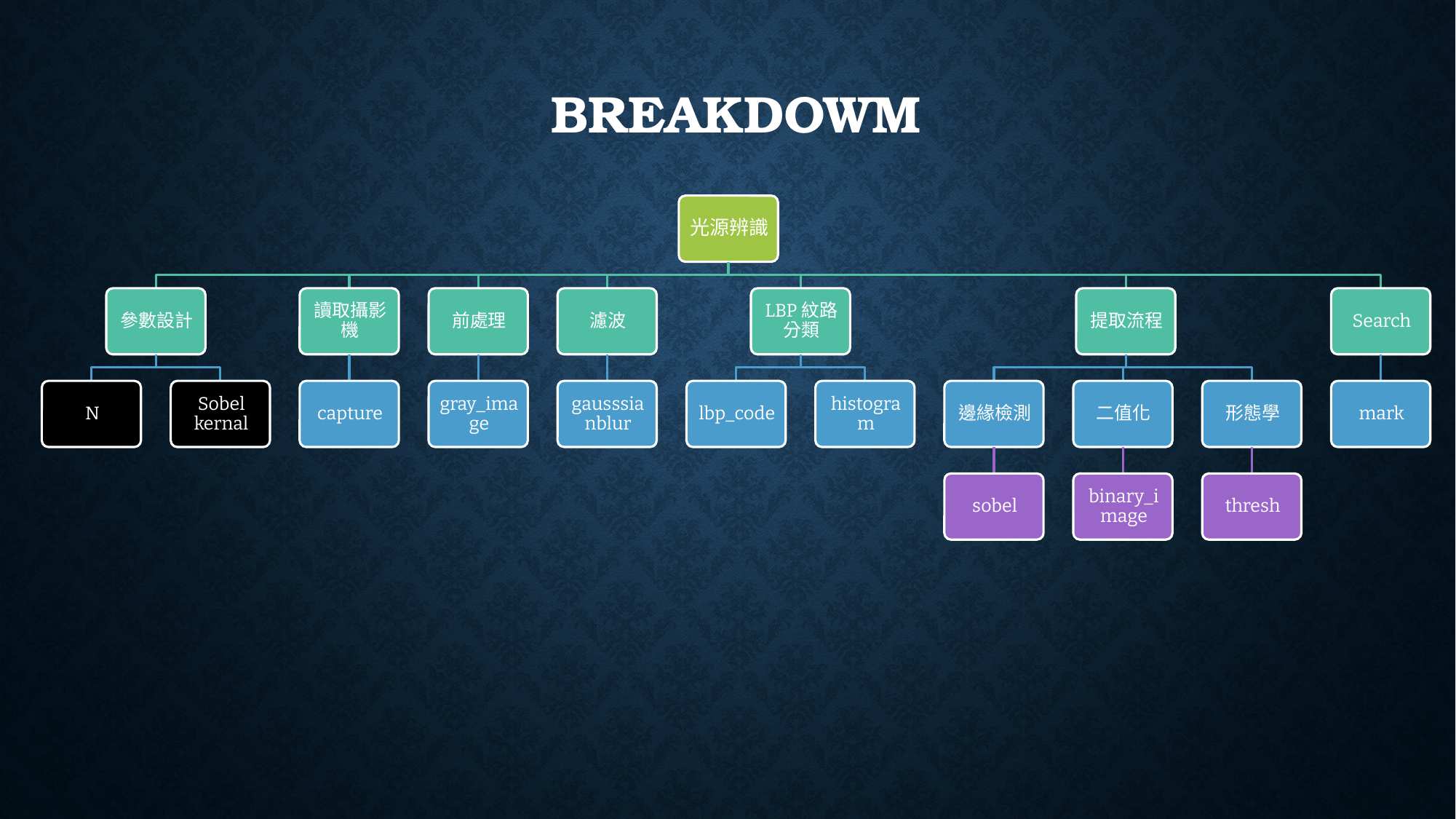

# breakdowm
光源辨識
參數設計
N
Sobel kernal
讀取攝影機
capture
前處理
gray_image
濾波
gausssianblur
LBP紋路分類
lbp_code
histogram
提取流程
邊緣檢測
sobel
二值化
binary_image
形態學
thresh
Search
mark